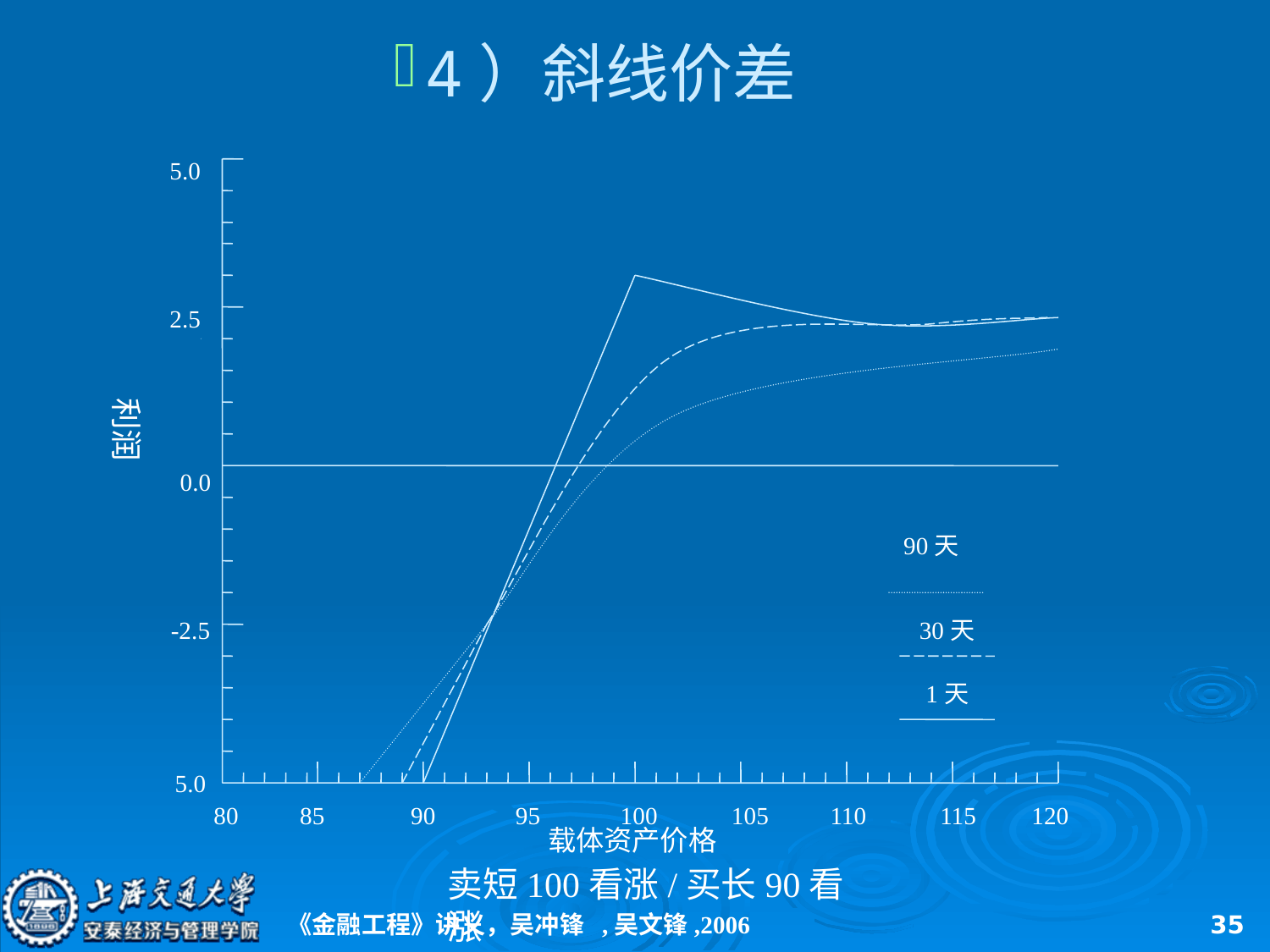

4）斜线价差
5.0

2.5

利润

0.0

90天

-2.5
30天

1天

5.0

80          85              90             95             100            105          110            115         120
载体资产价格
卖短100看涨/买长90看涨